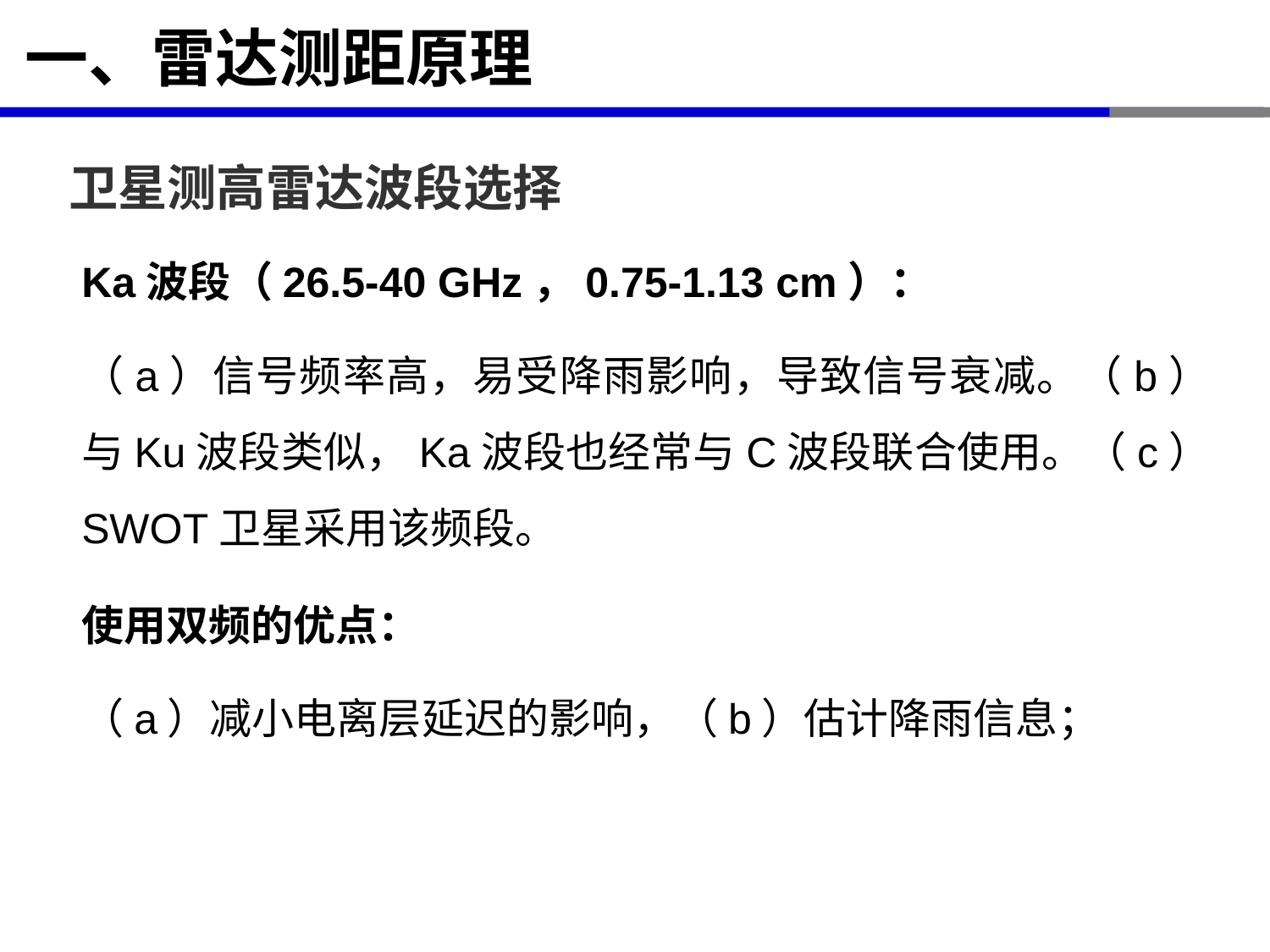

# 一、雷达测距原理
卫星测高雷达波段选择
Ka波段（26.5-40 GHz，0.75-1.13 cm）：
（a）信号频率高，易受降雨影响，导致信号衰减。（b）与Ku波段类似，Ka波段也经常与C波段联合使用。（c） SWOT卫星采用该频段。
使用双频的优点：
（a）减小电离层延迟的影响，（b）估计降雨信息；